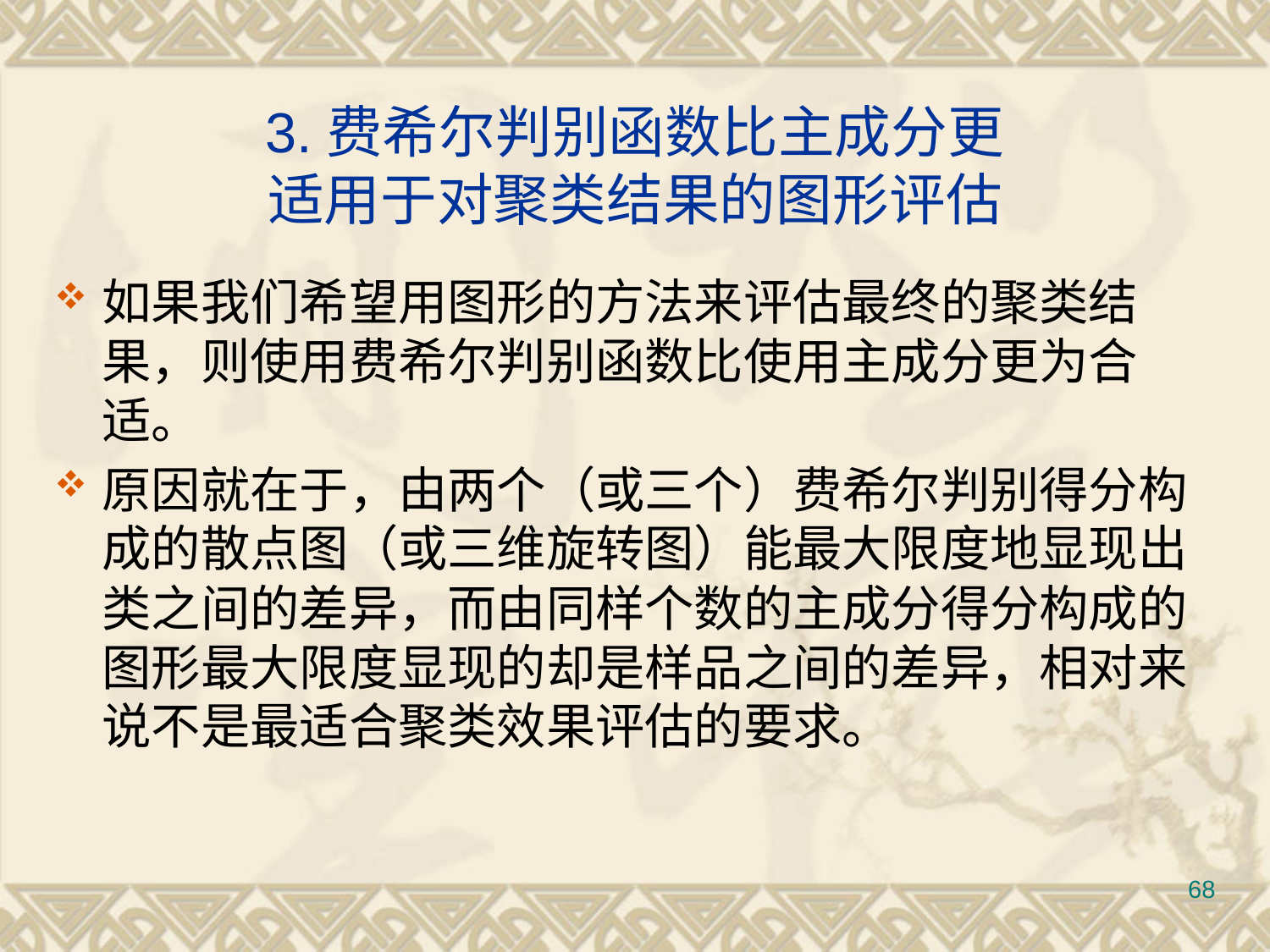

# 3.费希尔判别函数比主成分更 适用于对聚类结果的图形评估
如果我们希望用图形的方法来评估最终的聚类结果，则使用费希尔判别函数比使用主成分更为合适。
原因就在于，由两个（或三个）费希尔判别得分构成的散点图（或三维旋转图）能最大限度地显现出类之间的差异，而由同样个数的主成分得分构成的图形最大限度显现的却是样品之间的差异，相对来说不是最适合聚类效果评估的要求。
68